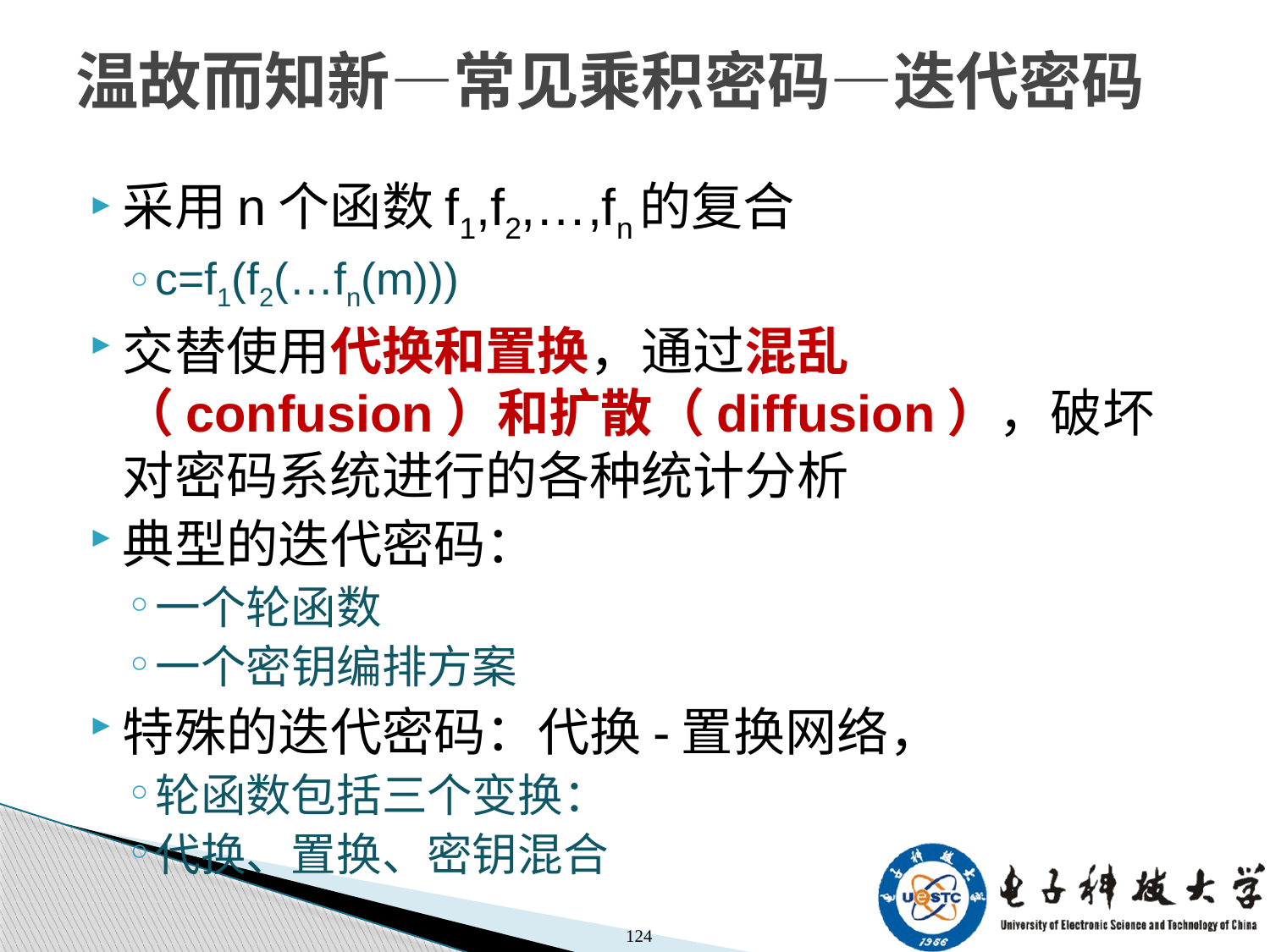

# 温故而知新—常见乘积密码—迭代密码
采用n个函数f1,f2,…,fn的复合
c=f1(f2(…fn(m)))
交替使用代换和置换，通过混乱（confusion）和扩散（diffusion），破坏对密码系统进行的各种统计分析
典型的迭代密码：
一个轮函数
一个密钥编排方案
特殊的迭代密码：代换-置换网络，
轮函数包括三个变换：
代换、置换、密钥混合
124